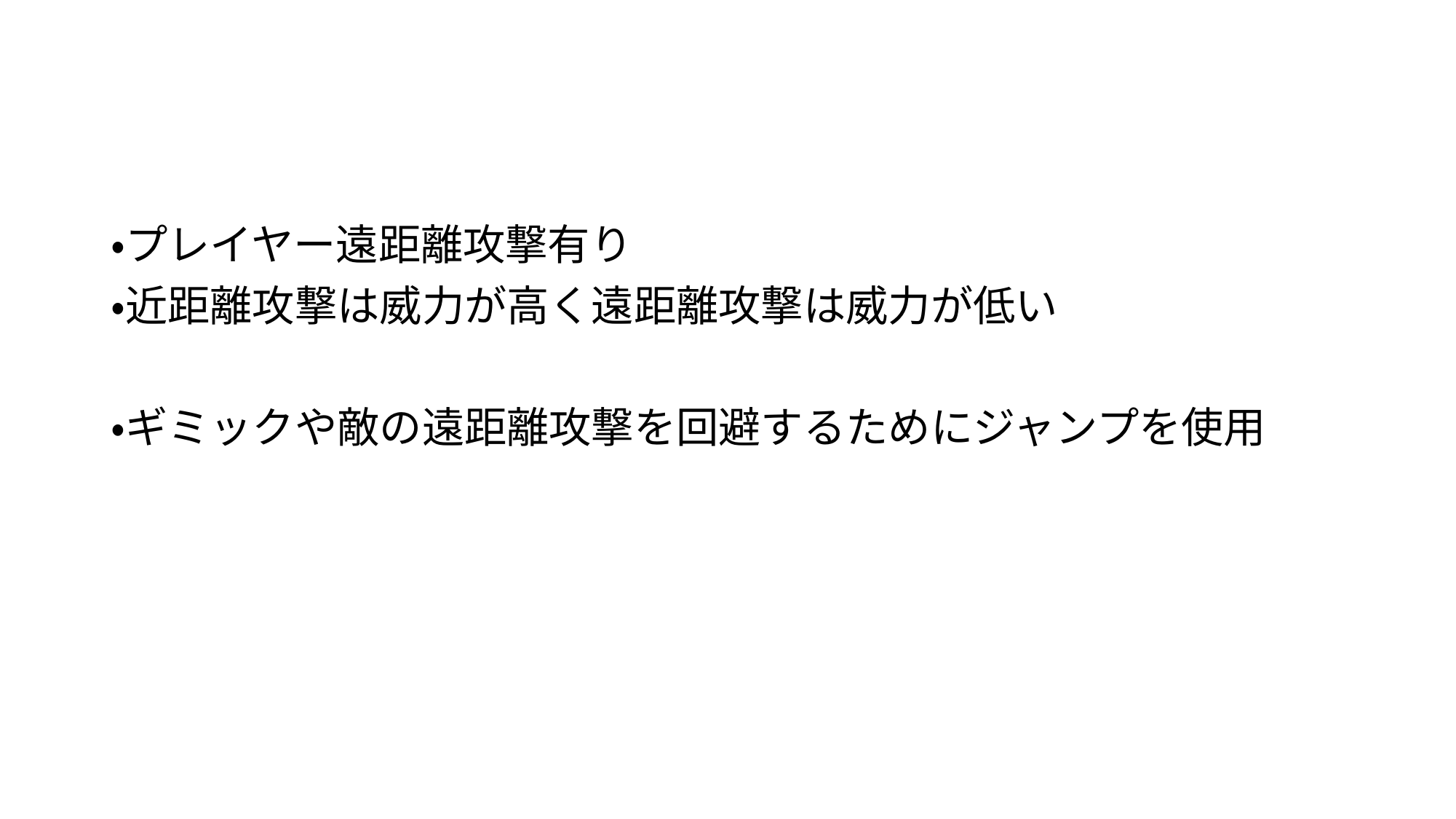

#
・プレイヤー遠距離攻撃有り
・近距離攻撃は威力が高く遠距離攻撃は威力が低い

・ギミックや敵の遠距離攻撃を回避するためにジャンプを使用